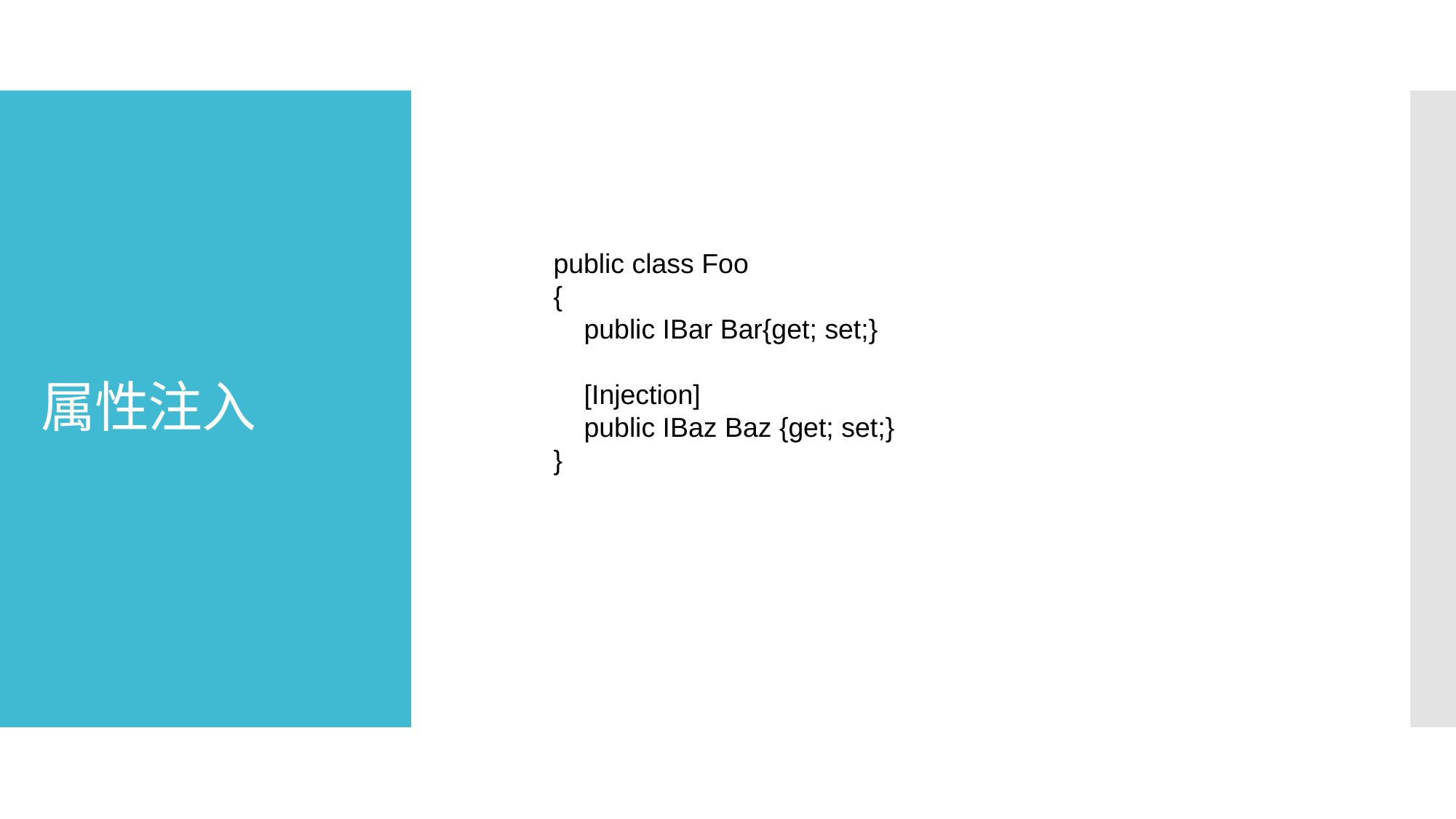

# 属性注入
public class Foo
{
    public IBar Bar{get; set;}

    [Injection]
    public IBaz Baz {get; set;}
}